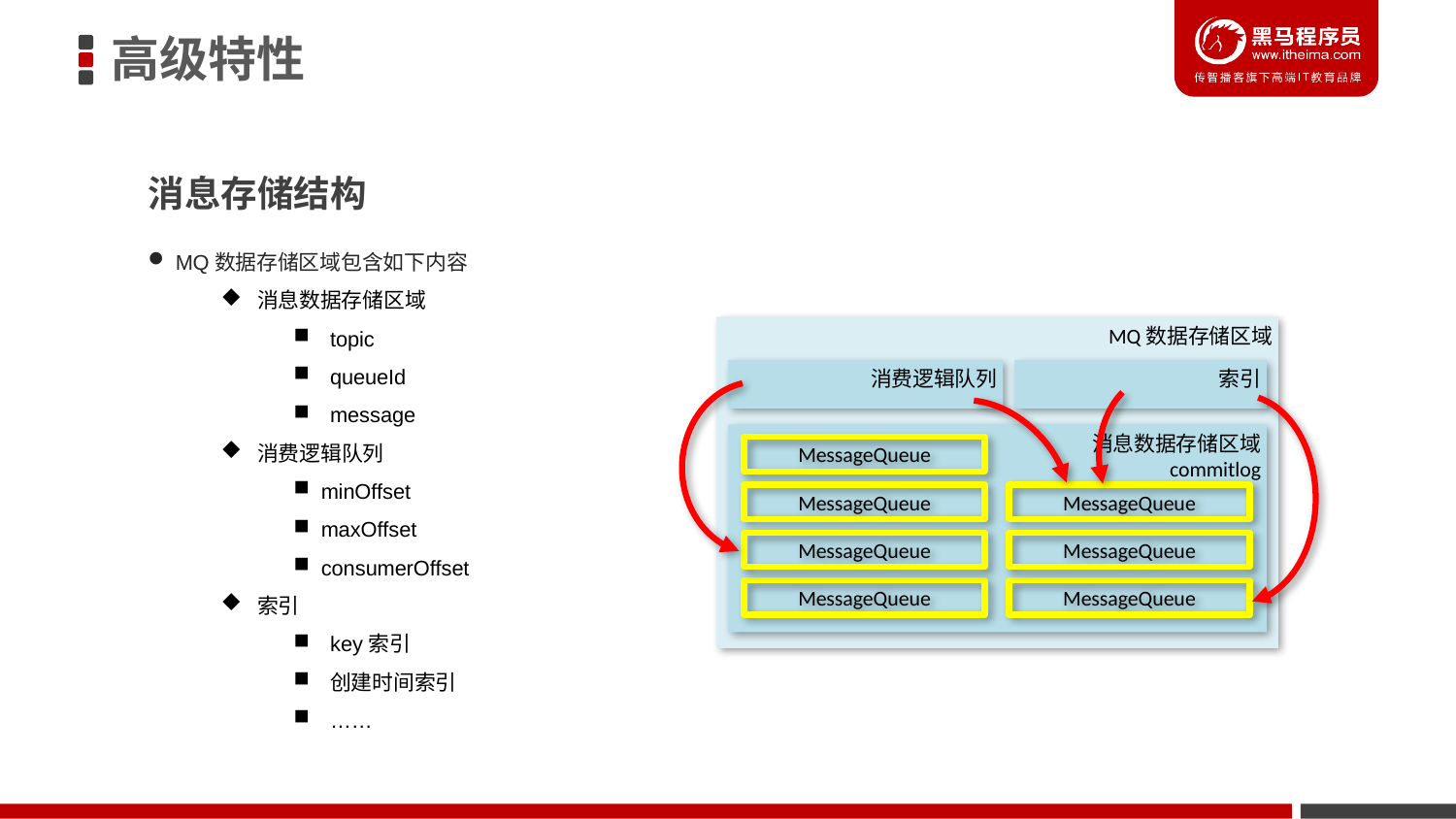

高级特性
消息存储结构
MQ数据存储区域包含如下内容
消息数据存储区域
topic
queueId
message
消费逻辑队列
minOffset
maxOffset
consumerOffset
索引
key索引
创建时间索引
……
MQ数据存储区域
消费逻辑队列
索引

消息数据存储区域
commitlog
MessageQueue
MessageQueue
MessageQueue
MessageQueue
MessageQueue
MessageQueue
MessageQueue